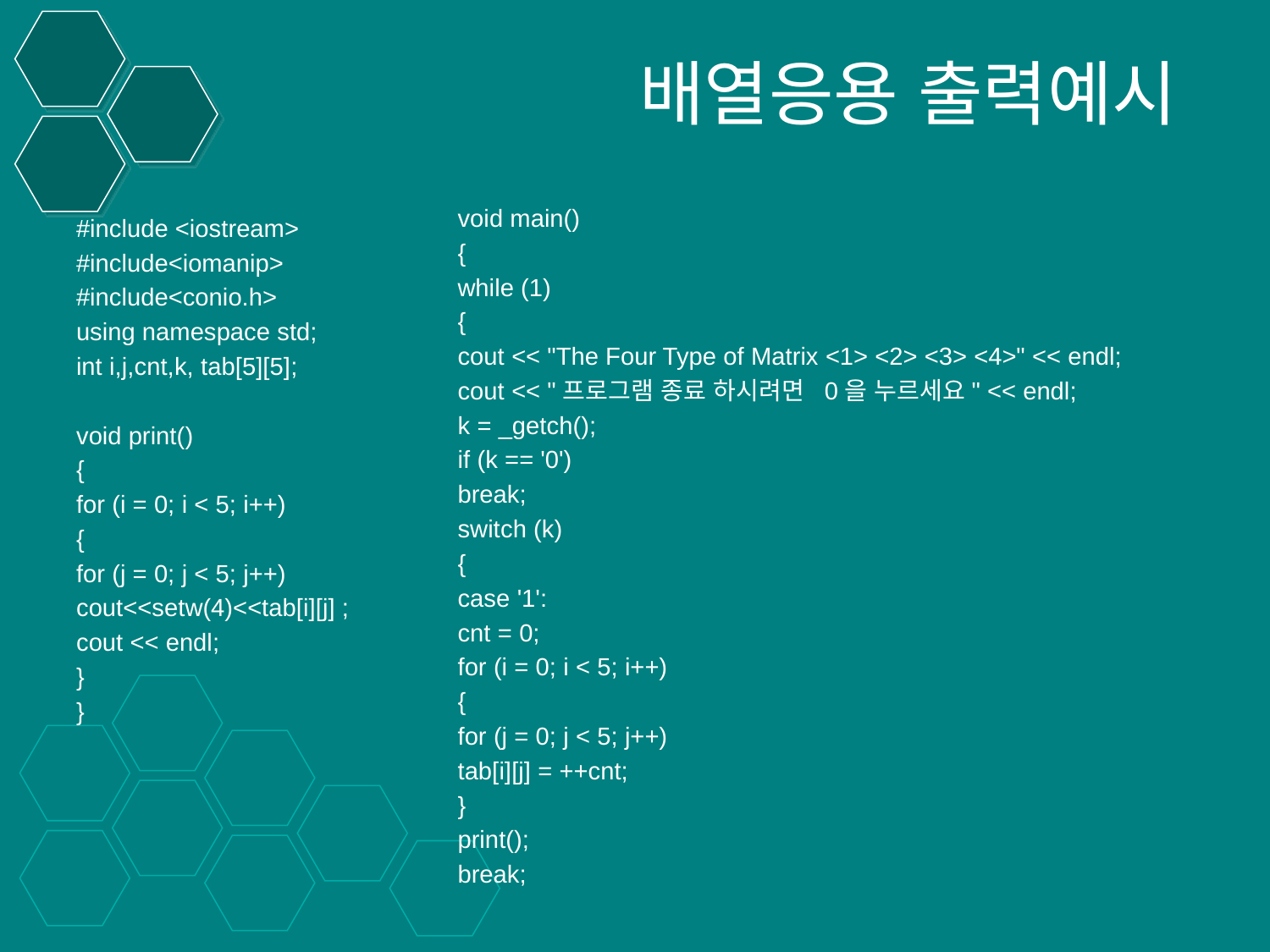

# 배열응용 출력예시
void main()
{
while (1)
{
cout << "The Four Type of Matrix <1> <2> <3> <4>" << endl;
cout << "프로그램 종료 하시려면  0을 누르세요" << endl;
k = _getch();
if (k == '0')
break;
switch (k)
{
case '1':
cnt = 0;
for (i = 0; i < 5; i++)
{
for (j = 0; j < 5; j++)
tab[i][j] = ++cnt;
}
print();
break;

#include <iostream>
#include<iomanip>
#include<conio.h>
using namespace std;
int i,j,cnt,k, tab[5][5];

void print()
{
for (i = 0; i < 5; i++)
{
for (j = 0; j < 5; j++)
cout<<setw(4)<<tab[i][j] ;
cout << endl;
}
}